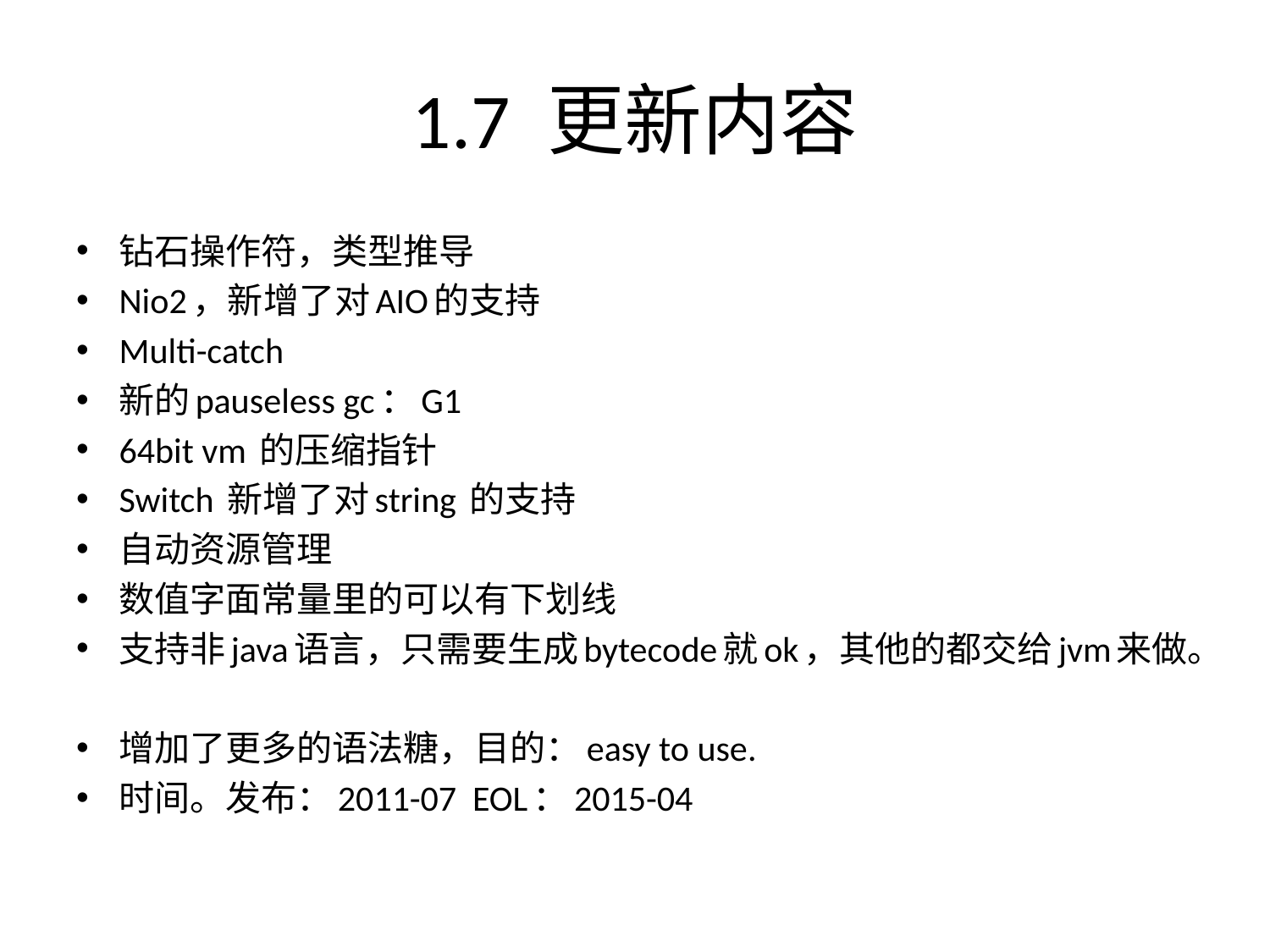

# 1.7 更新内容
钻石操作符，类型推导
Nio2，新增了对AIO的支持
Multi-catch
新的pauseless gc：G1
64bit vm 的压缩指针
Switch 新增了对string 的支持
自动资源管理
数值字面常量里的可以有下划线
支持非java语言，只需要生成bytecode就ok，其他的都交给jvm来做。

增加了更多的语法糖，目的：easy to use.
时间。发布：2011-07  EOL：2015-04